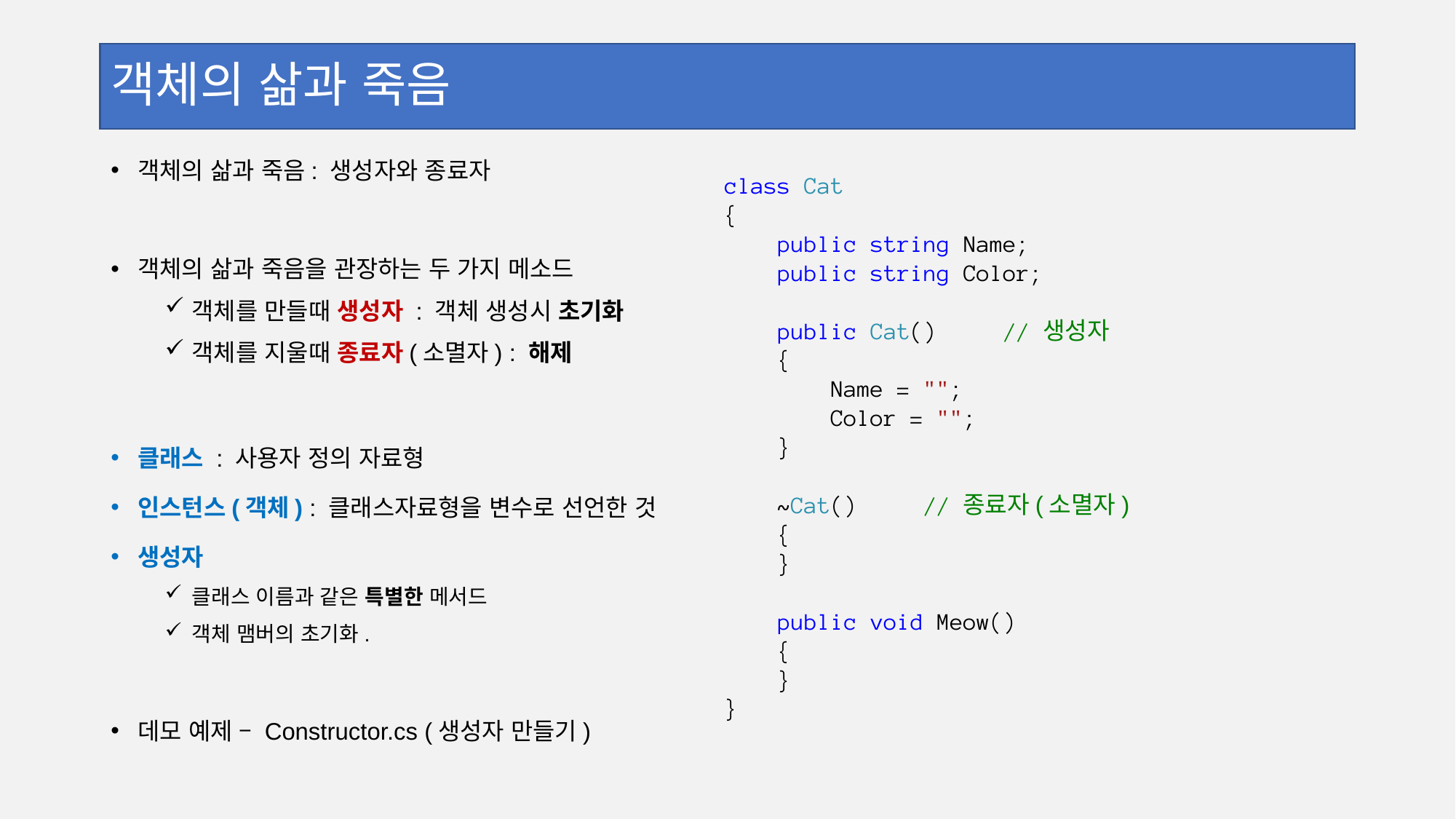

# 객체의 삶과 죽음
객체의 삶과 죽음: 생성자와 종료자

객체의 삶과 죽음을 관장하는 두 가지 메소드
객체를 만들때 생성자 : 객체 생성시 초기화
객체를 지울때 종료자(소멸자) : 해제

클래스 : 사용자 정의 자료형
인스턴스(객체) : 클래스자료형을 변수로 선언한 것
생성자
클래스 이름과 같은 특별한 메서드
객체 맴버의 초기화.

데모 예제 – Constructor.cs (생성자 만들기)

class Cat
{
    public string Name;
    public string Color;

    public Cat()     // 생성자
    {
        Name = "";
        Color = "";
    }

    ~Cat()     // 종료자(소멸자)
    {
    }

    public void Meow()
    {
    }
}